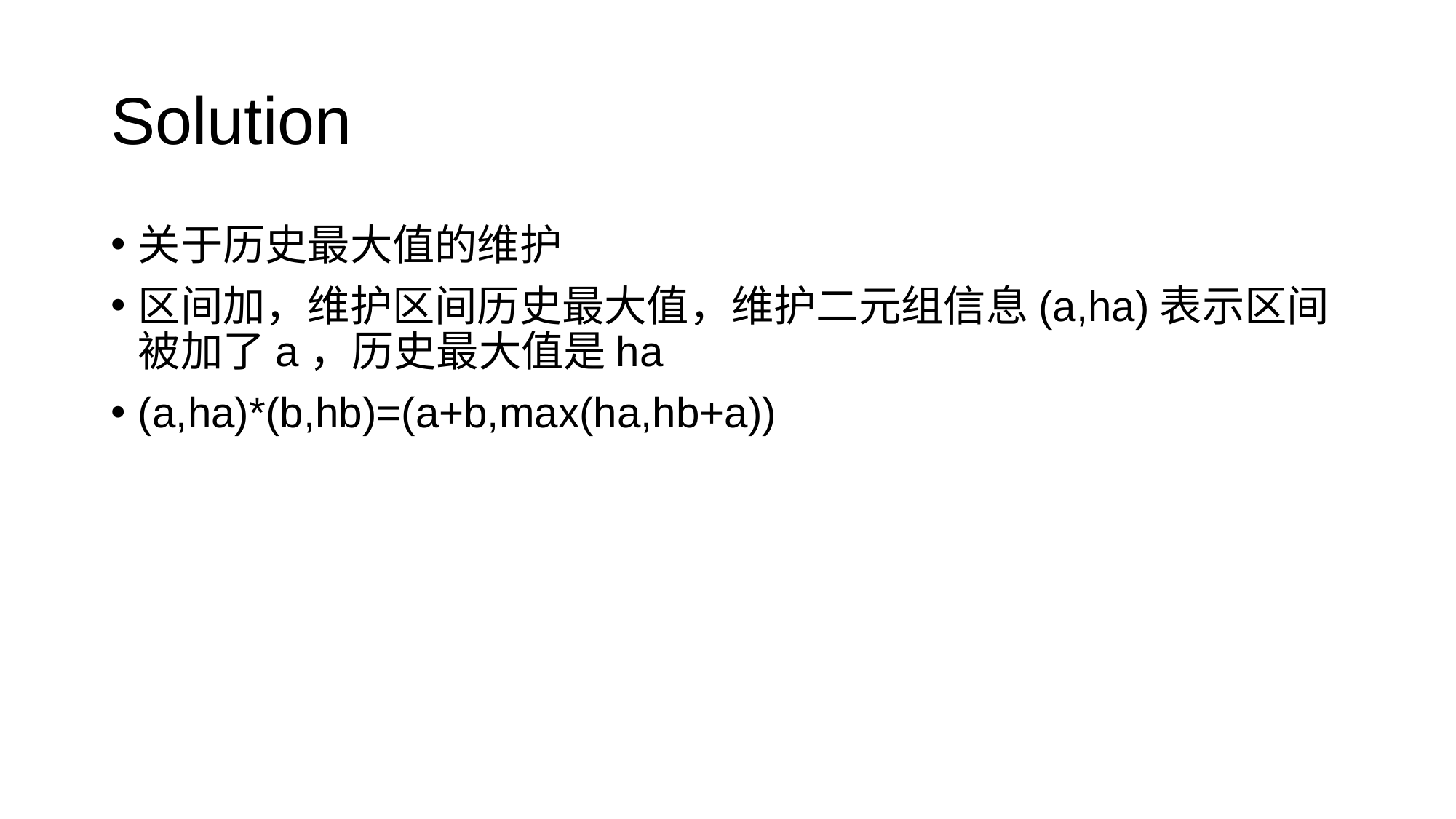

# Solution
关于历史最大值的维护
区间加，维护区间历史最大值，维护二元组信息(a,ha)表示区间被加了a，历史最大值是ha
(a,ha)*(b,hb)=(a+b,max(ha,hb+a))